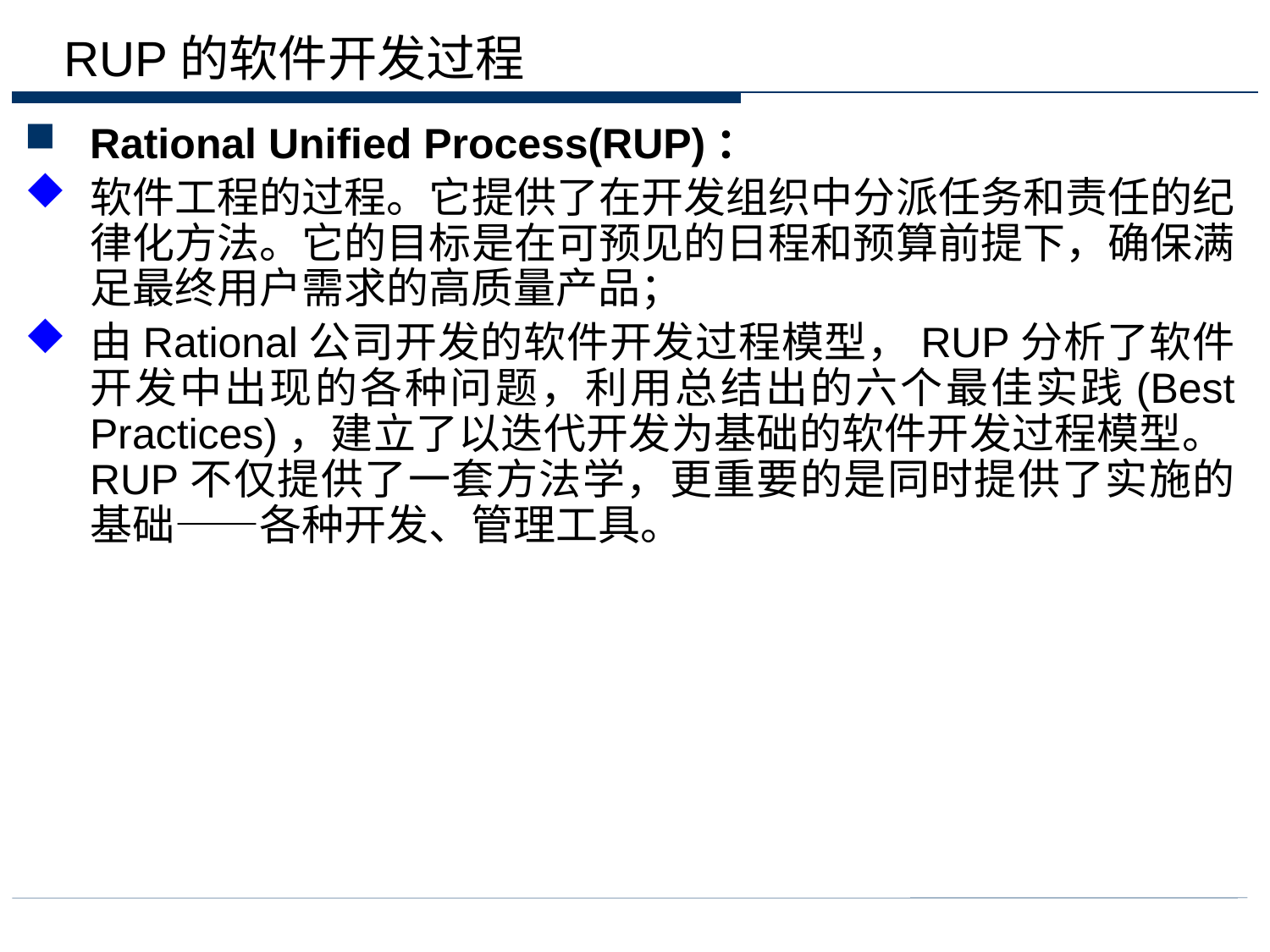

# RUP的软件开发过程
Rational Unified Process(RUP)：
软件工程的过程。它提供了在开发组织中分派任务和责任的纪律化方法。它的目标是在可预见的日程和预算前提下，确保满足最终用户需求的高质量产品；
由Rational公司开发的软件开发过程模型，RUP分析了软件开发中出现的各种问题，利用总结出的六个最佳实践(Best Practices)，建立了以迭代开发为基础的软件开发过程模型。RUP不仅提供了一套方法学，更重要的是同时提供了实施的基础——各种开发、管理工具。

18